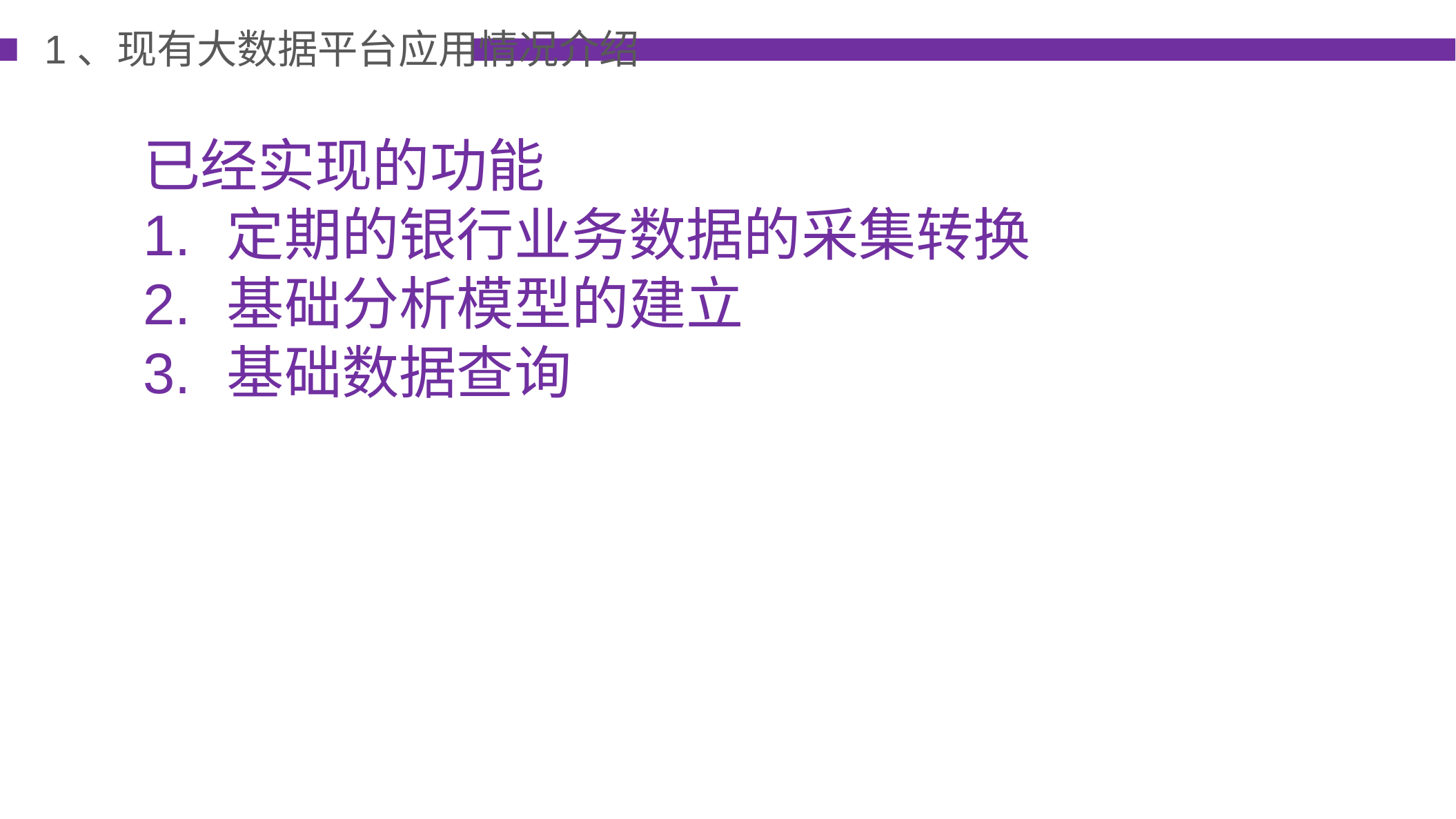

1、现有大数据平台应用情况介绍
已经实现的功能
定期的银行业务数据的采集转换
基础分析模型的建立
基础数据查询